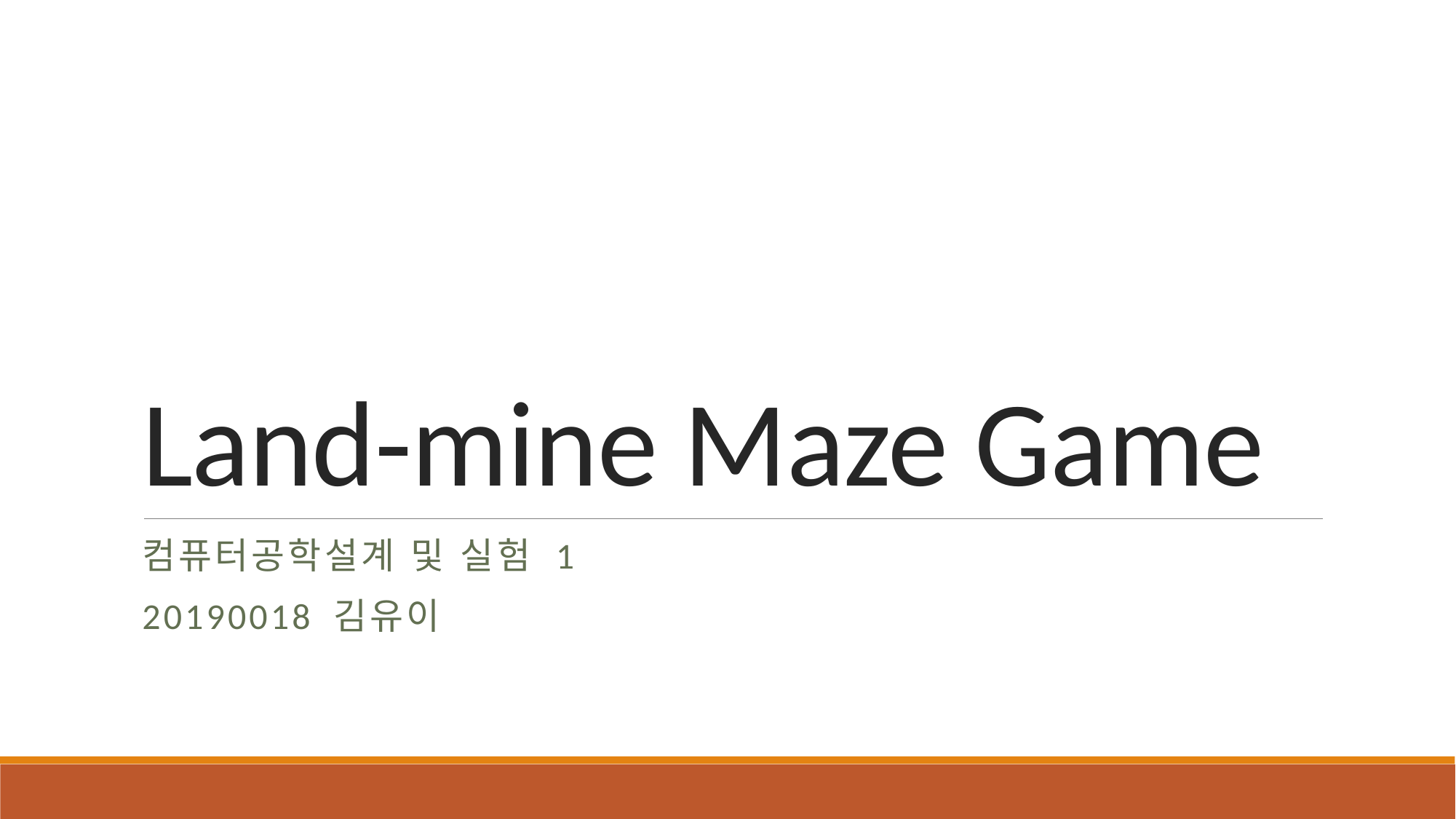

# Land-mine Maze Game
컴퓨터공학설계 및 실험 1
20190018 김유이